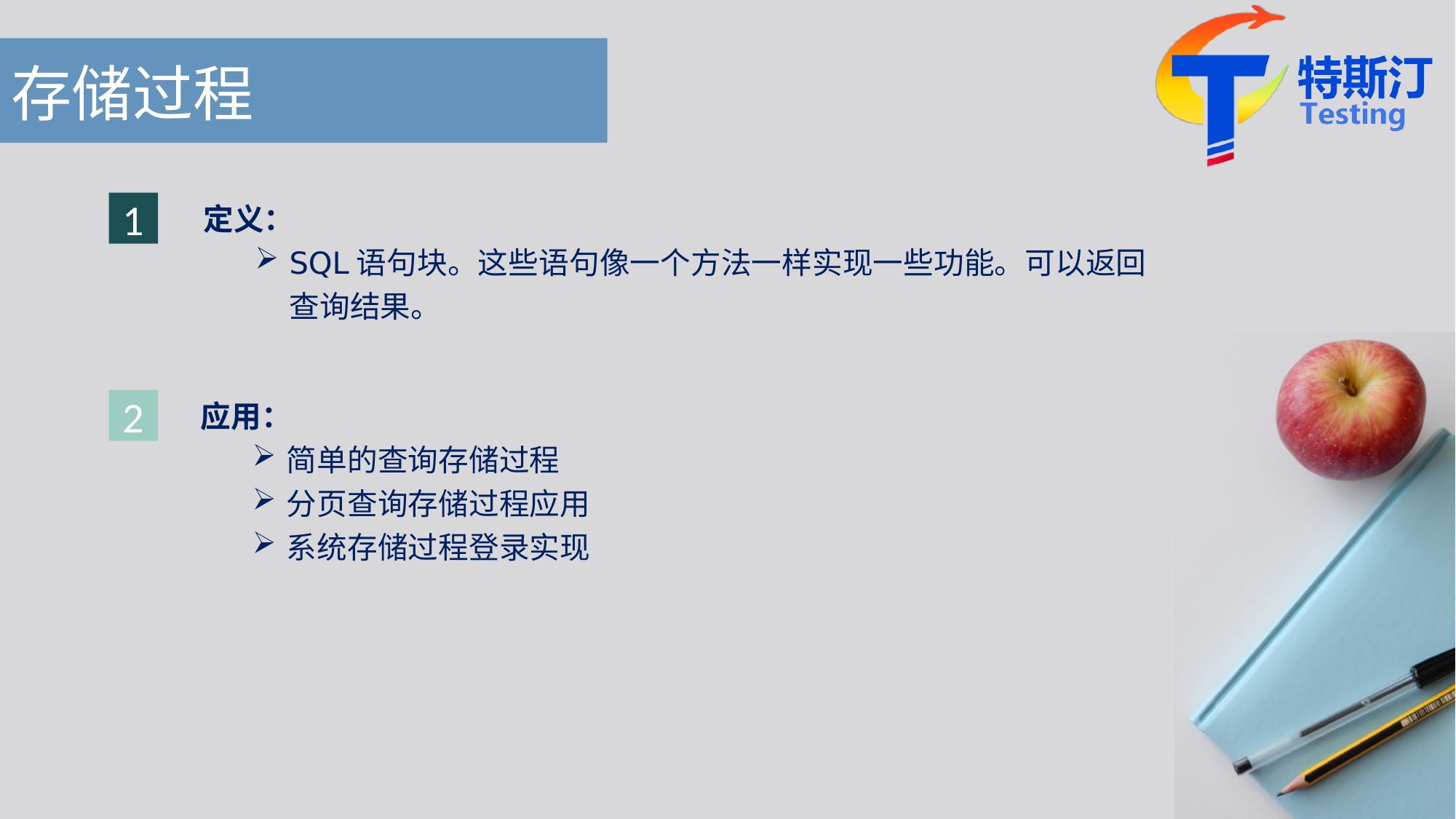

# 存储过程
1
定义：
SQL语句块。这些语句像一个方法一样实现一些功能。可以返回查询结果。
应用：
简单的查询存储过程
分页查询存储过程应用
系统存储过程登录实现
2